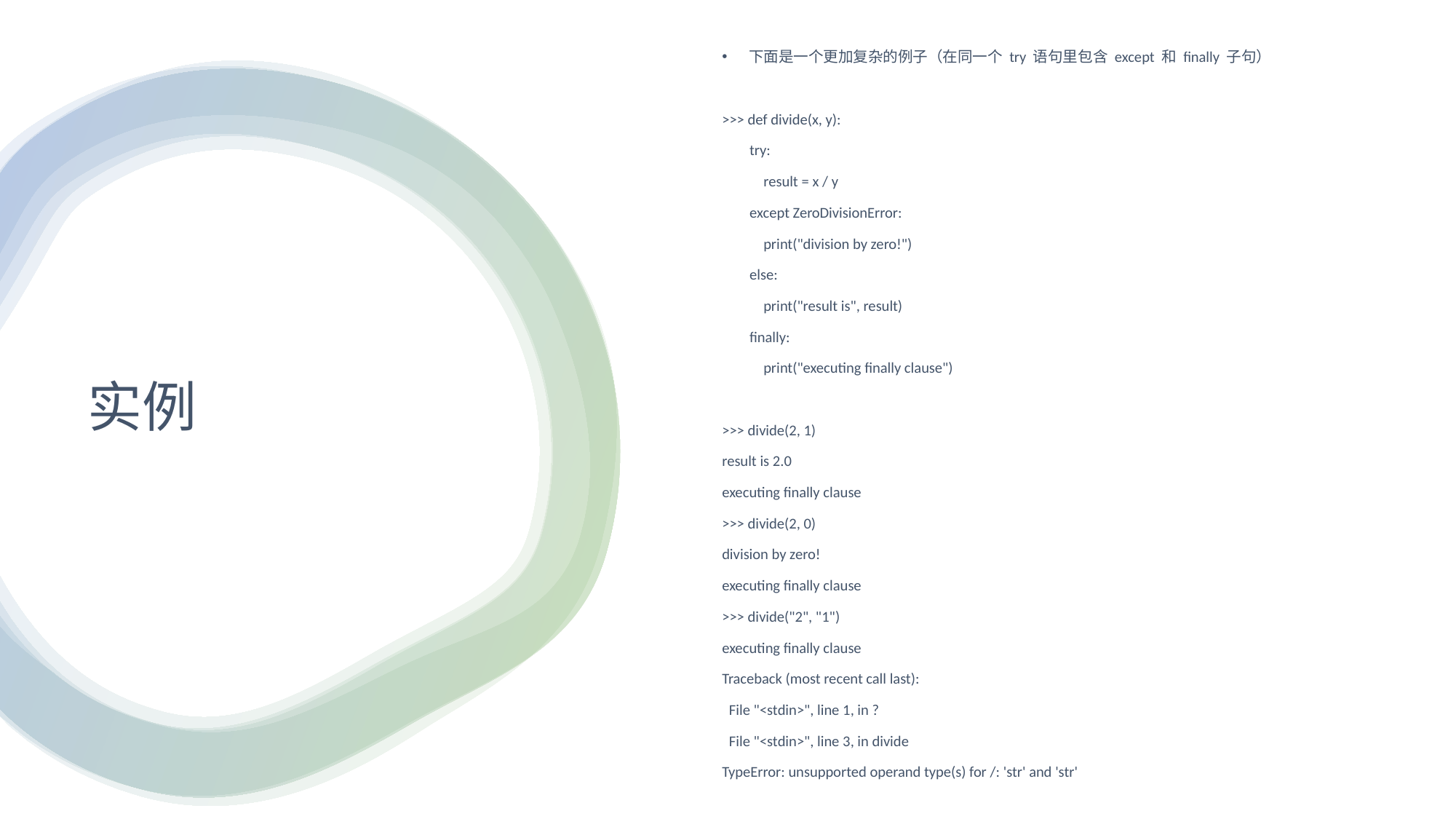

下面是一个更加复杂的例子（在同一个 try 语句里包含 except 和 finally 子句）

>>> def divide(x, y):
        try:
            result = x / y
        except ZeroDivisionError:
            print("division by zero!")
        else:
            print("result is", result)
        finally:
            print("executing finally clause")

>>> divide(2, 1)
result is 2.0
executing finally clause
>>> divide(2, 0)
division by zero!
executing finally clause
>>> divide("2", "1")
executing finally clause
Traceback (most recent call last):
  File "<stdin>", line 1, in ?
  File "<stdin>", line 3, in divide
TypeError: unsupported operand type(s) for /: 'str' and 'str'

# 实例